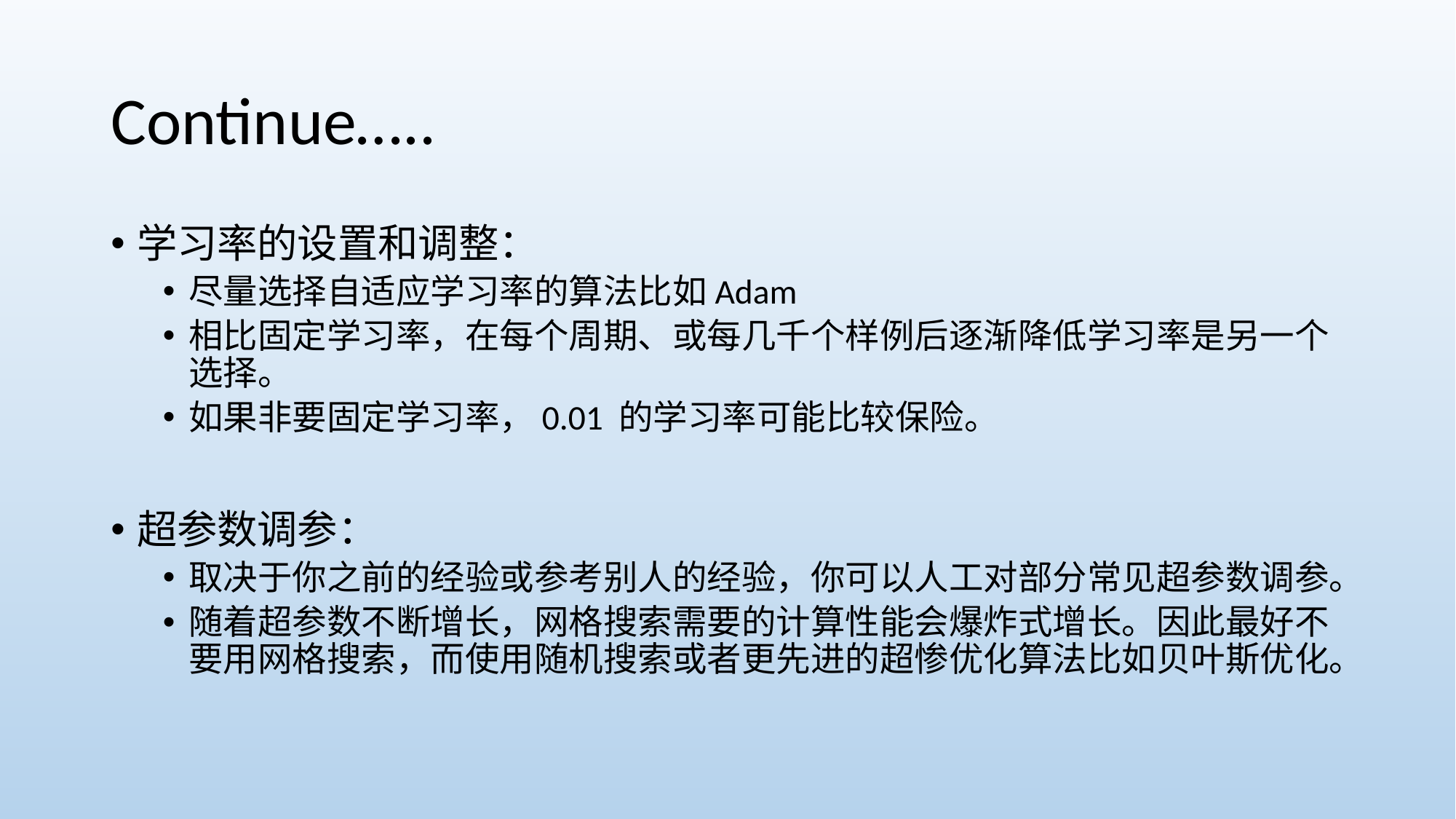

# Continue…..
学习率的设置和调整：
尽量选择自适应学习率的算法比如Adam
相比固定学习率，在每个周期、或每几千个样例后逐渐降低学习率是另一个选择。
如果非要固定学习率，0.01 的学习率可能比较保险。

超参数调参：
取决于你之前的经验或参考别人的经验，你可以人工对部分常见超参数调参。
随着超参数不断增长，网格搜索需要的计算性能会爆炸式增长。因此最好不要用网格搜索，而使用随机搜索或者更先进的超惨优化算法比如贝叶斯优化。